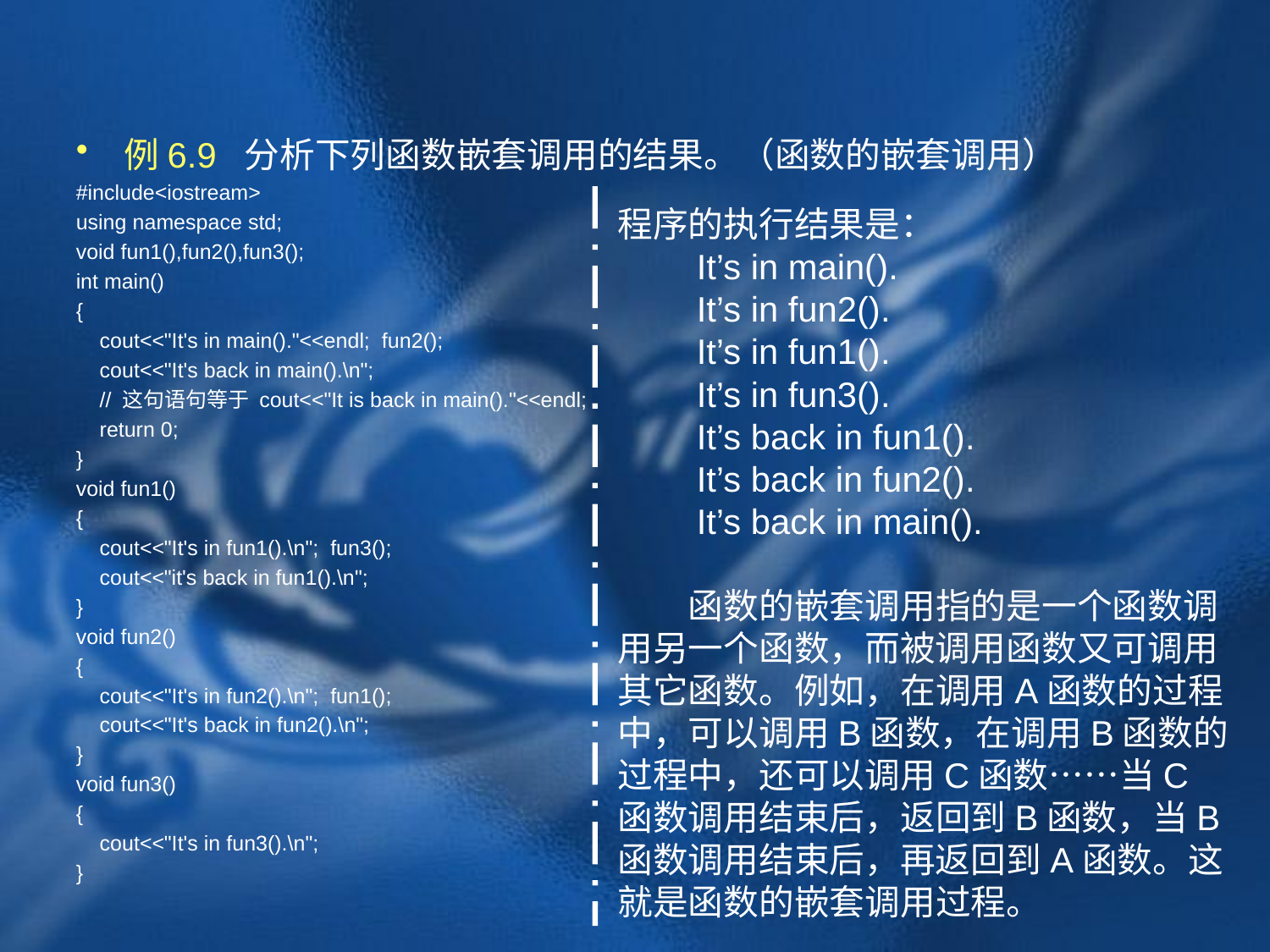

例6.9  分析下列函数嵌套调用的结果。（函数的嵌套调用）
#include<iostream>
using namespace std;
void fun1(),fun2(),fun3();
int main()
{
    cout<<"It's in main()."<<endl;  fun2();
    cout<<"It's back in main().\n";
    // 这句语句等于 cout<<"It is back in main()."<<endl;
    return 0;
}
void fun1()
{
    cout<<"It's in fun1().\n";  fun3();
    cout<<"it's back in fun1().\n";
}
void fun2()
{
    cout<<"It's in fun2().\n";  fun1();
    cout<<"It's back in fun2().\n";
}
void fun3()
{
    cout<<"It's in fun3().\n";
}

程序的执行结果是：
　　It’s in main().
　　It’s in fun2().
　　It’s in fun1().
　　It’s in fun3().
　　It’s back in fun1().
　　It’s back in fun2().
　　It’s back in main().

　　函数的嵌套调用指的是一个函数调用另一个函数，而被调用函数又可调用其它函数。例如，在调用A函数的过程中，可以调用B函数，在调用B函数的过程中，还可以调用C函数……当C函数调用结束后，返回到B函数，当B函数调用结束后，再返回到A函数。这就是函数的嵌套调用过程。